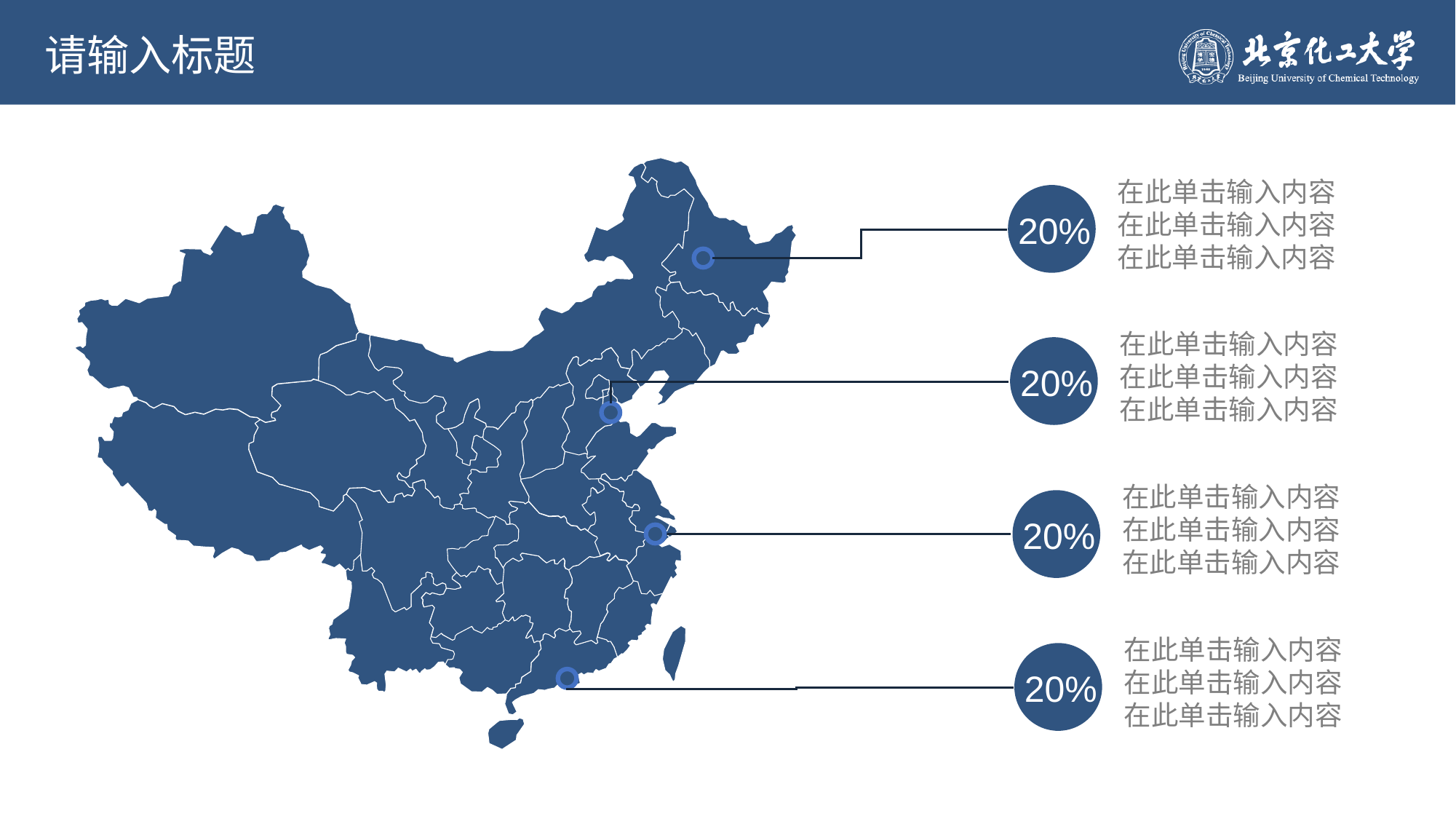

请输入标题

在此单击输入内容
在此单击输入内容
在此单击输入内容

20%

在此单击输入内容
在此单击输入内容
在此单击输入内容

20%
在此单击输入内容
在此单击输入内容
在此单击输入内容

20%
在此单击输入内容
在此单击输入内容
在此单击输入内容

20%